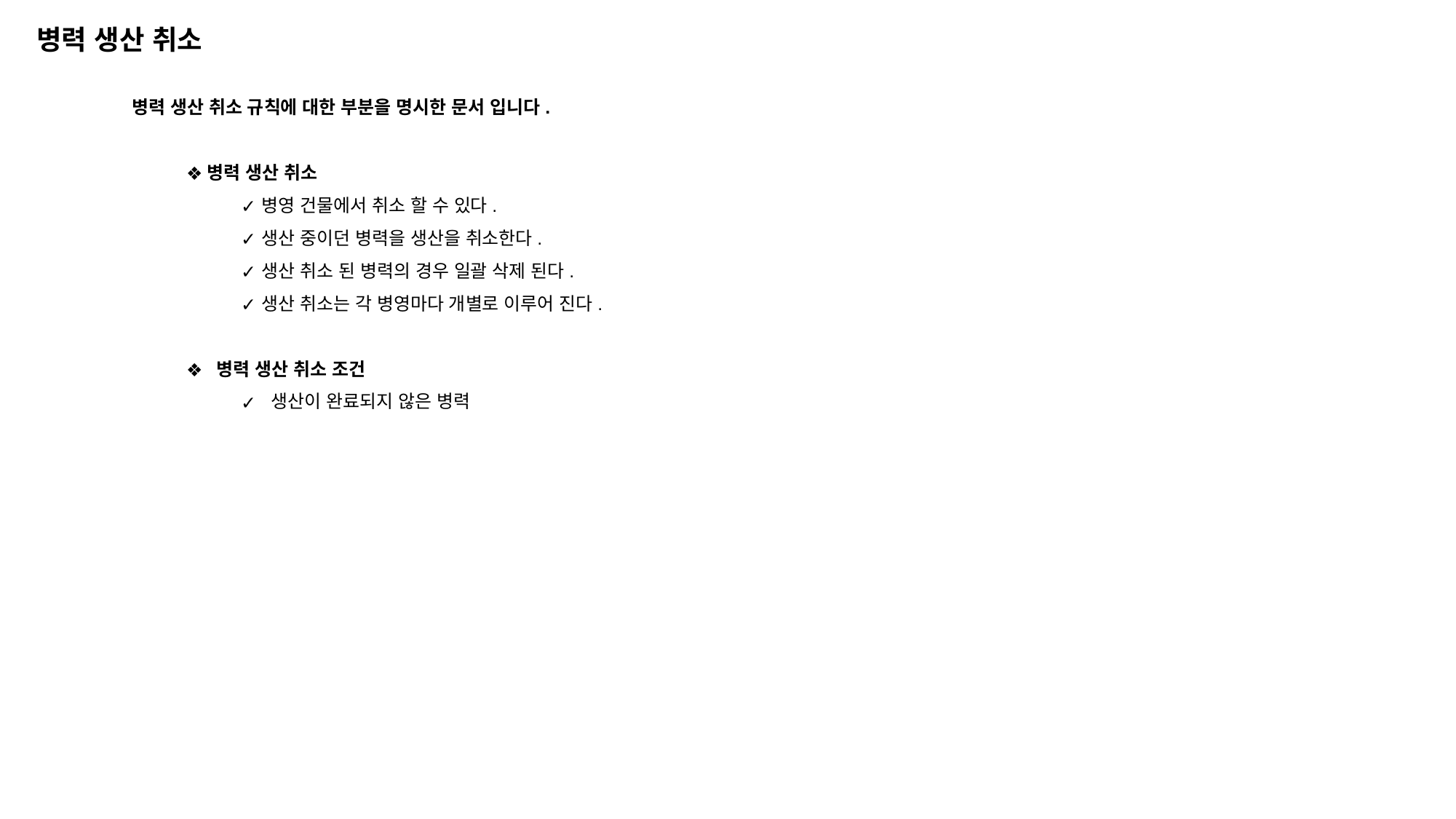

병력 생산 취소
병력 생산 취소 규칙에 대한 부분을 명시한 문서 입니다.

병력 생산 취소
병영 건물에서 취소 할 수 있다.
생산 중이던 병력을 생산을 취소한다.
생산 취소 된 병력의 경우 일괄 삭제 된다.
생산 취소는 각 병영마다 개별로 이루어 진다.

 병력 생산 취소 조건
 생산이 완료되지 않은 병력